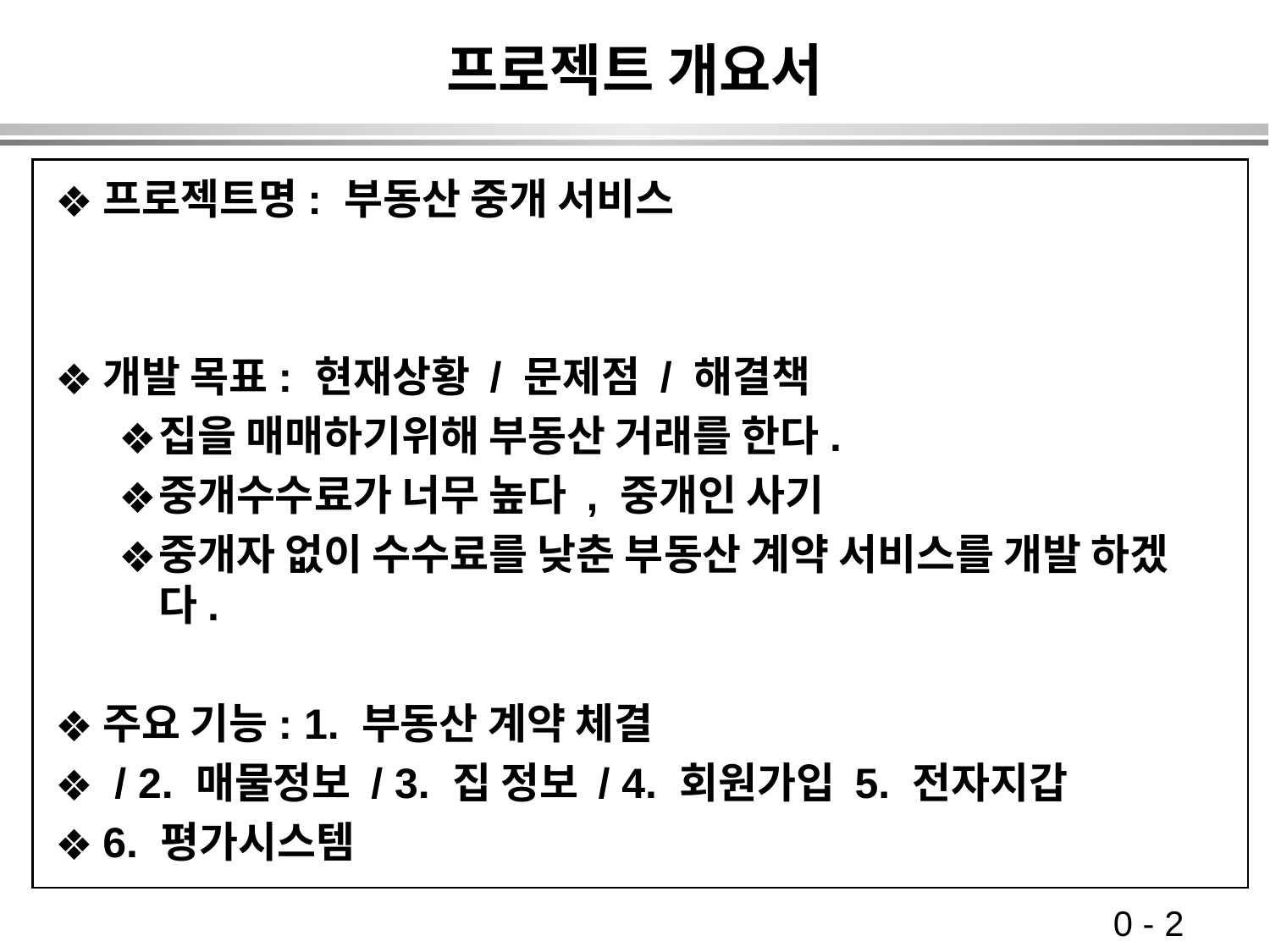

# 프로젝트 개요서
프로젝트명: 부동산 중개 서비스

개발 목표: 현재상황 / 문제점 / 해결책
집을 매매하기위해 부동산 거래를 한다.
중개수수료가 너무 높다 , 중개인 사기
중개자 없이 수수료를 낮춘 부동산 계약 서비스를 개발 하겠다.

주요 기능: 1. 부동산 계약 체결
 / 2. 매물정보 / 3. 집 정보 / 4. 회원가입 5. 전자지갑
6. 평가시스템